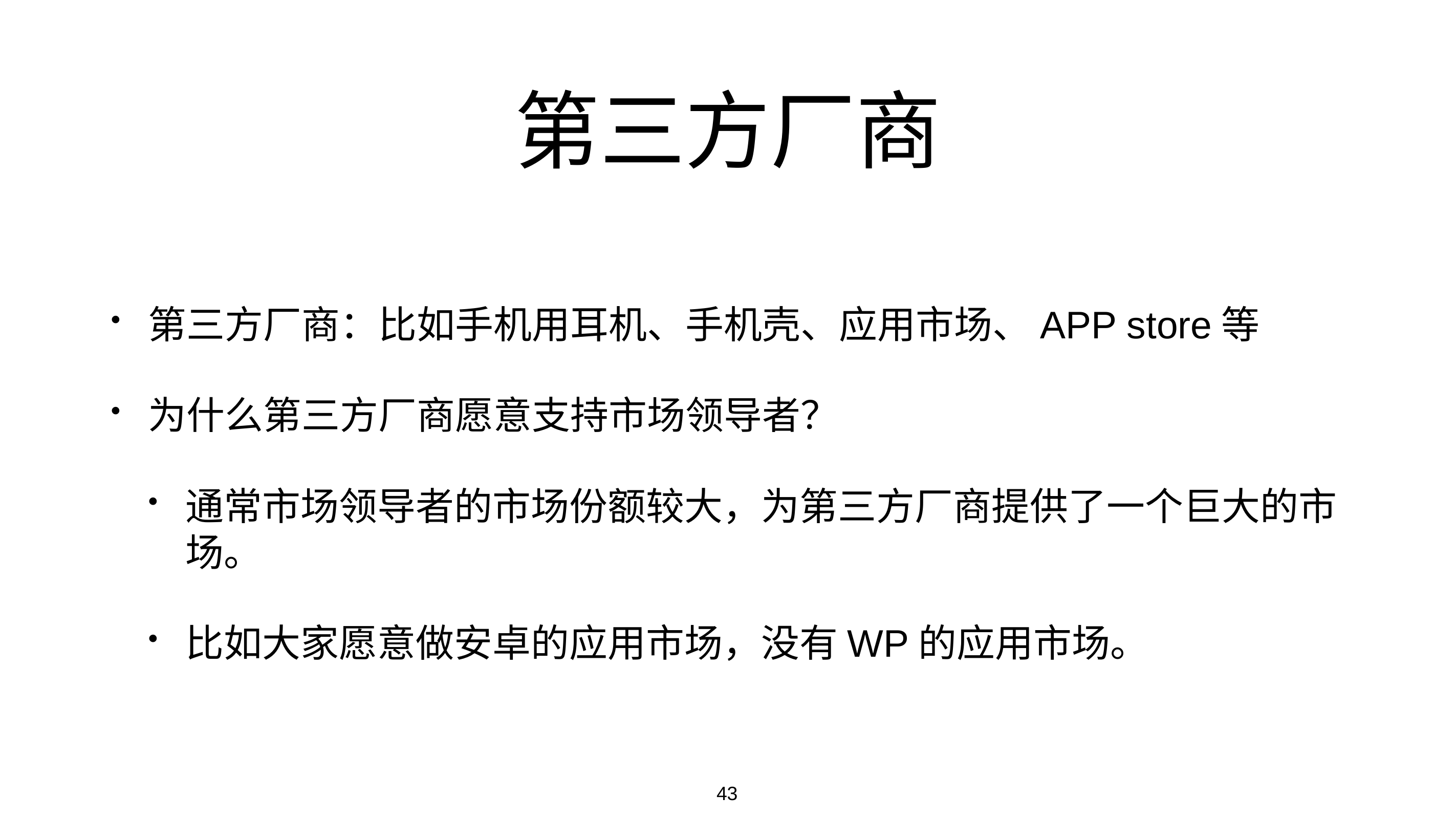

# 第三方厂商
第三方厂商：比如手机用耳机、手机壳、应用市场、APP store等
为什么第三方厂商愿意支持市场领导者？
通常市场领导者的市场份额较大，为第三方厂商提供了一个巨大的市场。
比如大家愿意做安卓的应用市场，没有WP的应用市场。
43